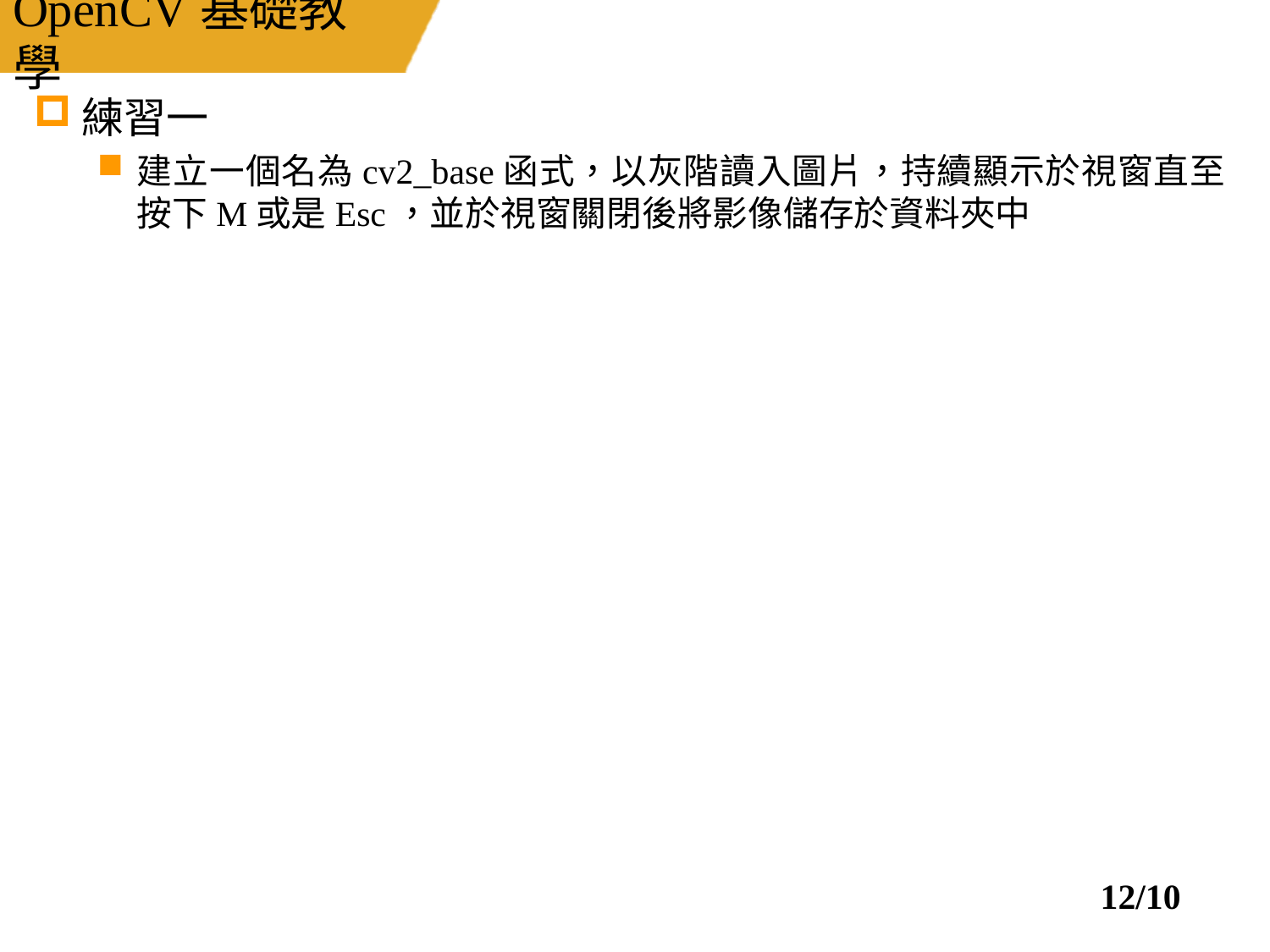

# OpenCV基礎教學
練習一
建立一個名為cv2_base函式，以灰階讀入圖片，持續顯示於視窗直至按下M或是Esc，並於視窗關閉後將影像儲存於資料夾中